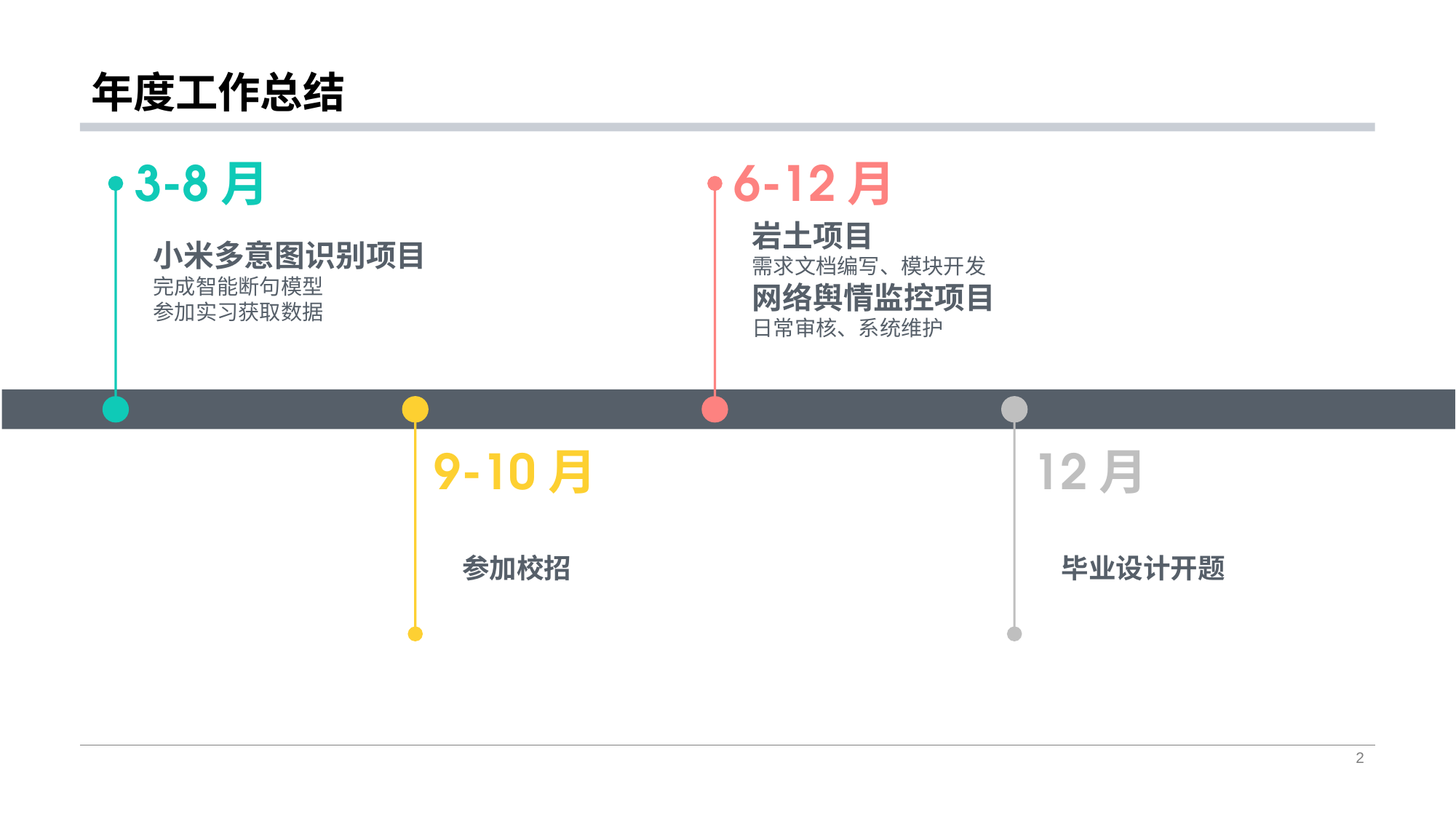

# 年度工作总结
3-8月
6-12月

岩土项目
需求文档编写、模块开发
网络舆情监控项目
日常审核、系统维护
小米多意图识别项目
完成智能断句模型
参加实习获取数据

9-10月
12月
参加校招
毕业设计开题
2